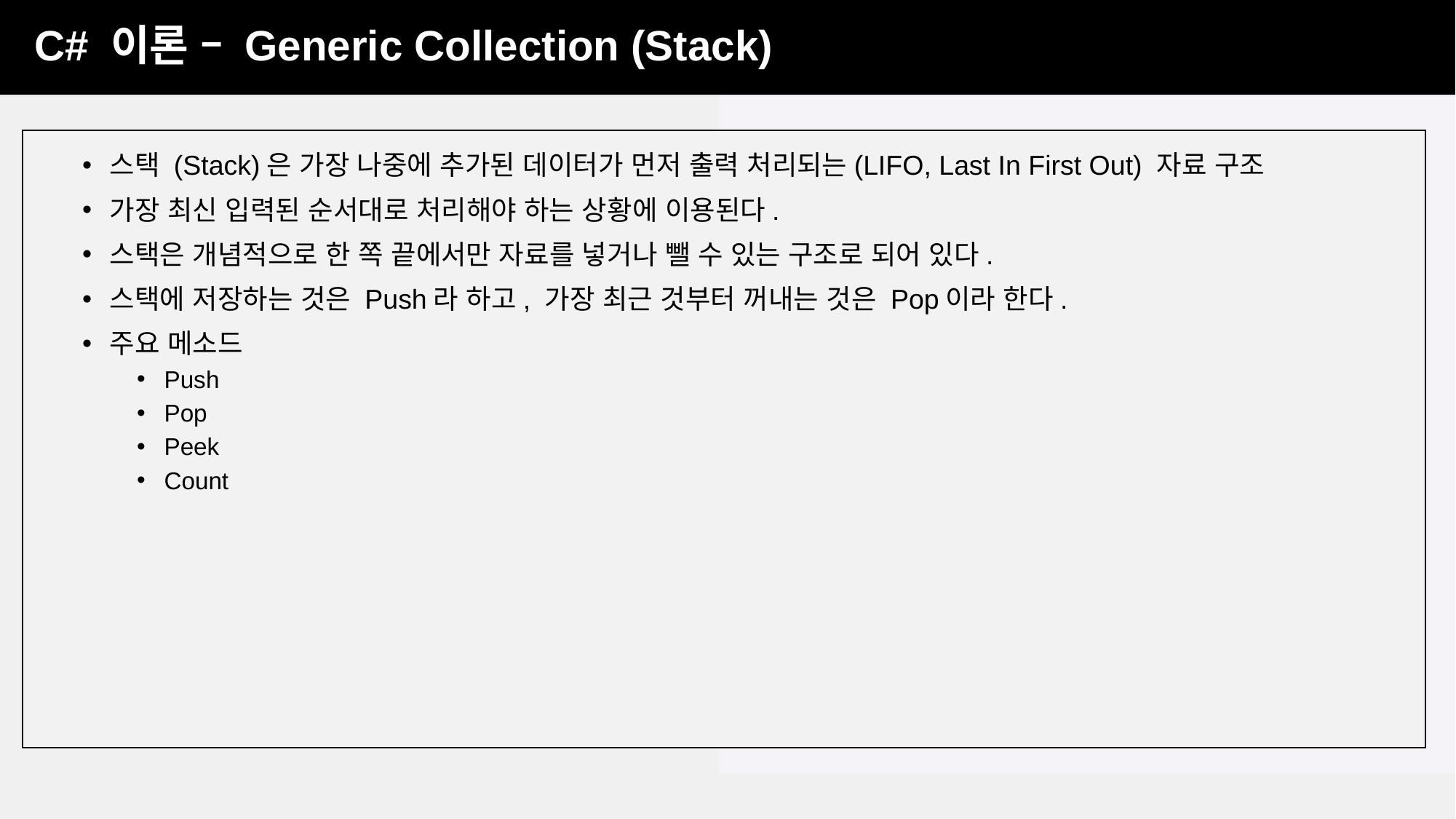

C# 이론 – Generic Collection (Stack)
스택 (Stack)은 가장 나중에 추가된 데이터가 먼저 출력 처리되는(LIFO, Last In First Out) 자료 구조
가장 최신 입력된 순서대로 처리해야 하는 상황에 이용된다.
스택은 개념적으로 한 쪽 끝에서만 자료를 넣거나 뺄 수 있는 구조로 되어 있다.
스택에 저장하는 것은 Push라 하고, 가장 최근 것부터 꺼내는 것은 Pop이라 한다.
주요 메소드
Push
Pop
Peek
Count